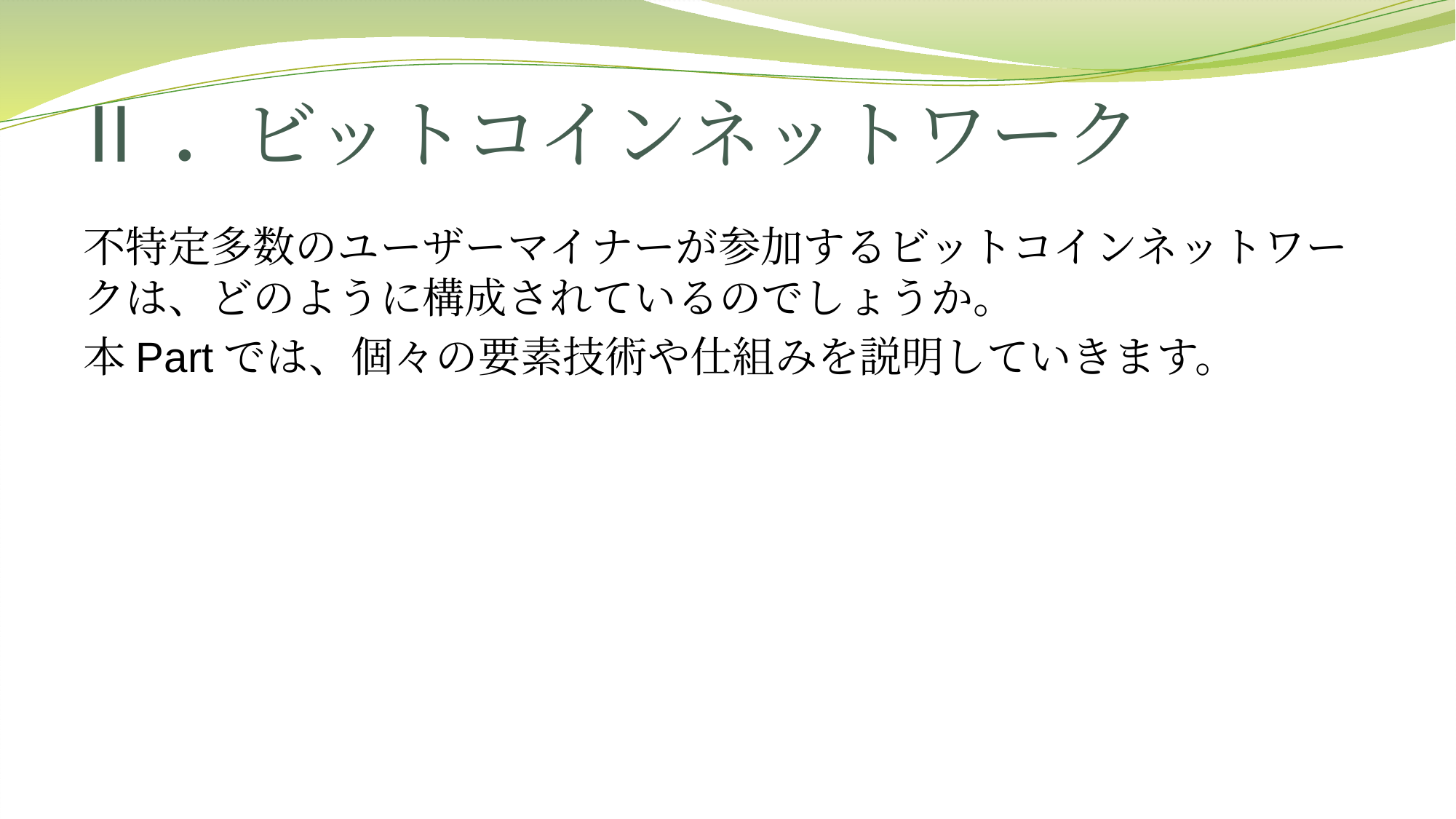

# Ⅱ．ビットコインネットワーク
不特定多数のユーザーマイナーが参加するビットコインネットワークは、どのように構成されているのでしょうか。
本Partでは、個々の要素技術や仕組みを説明していきます。